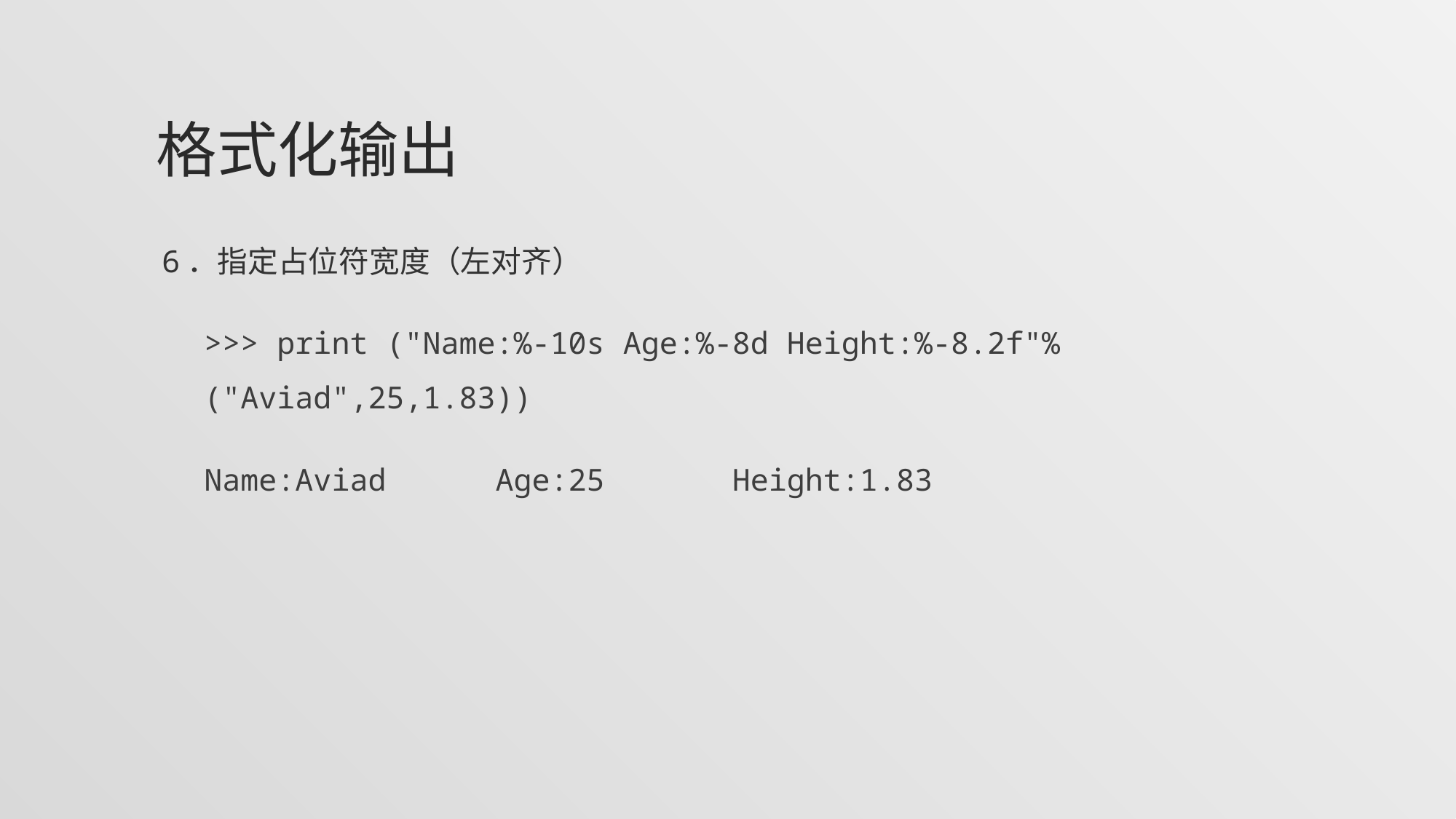

# 格式化输出
6．指定占位符宽度（左对齐）
>>> print ("Name:%-10s Age:%-8d Height:%-8.2f"%("Aviad",25,1.83))
Name:Aviad      Age:25       Height:1.83